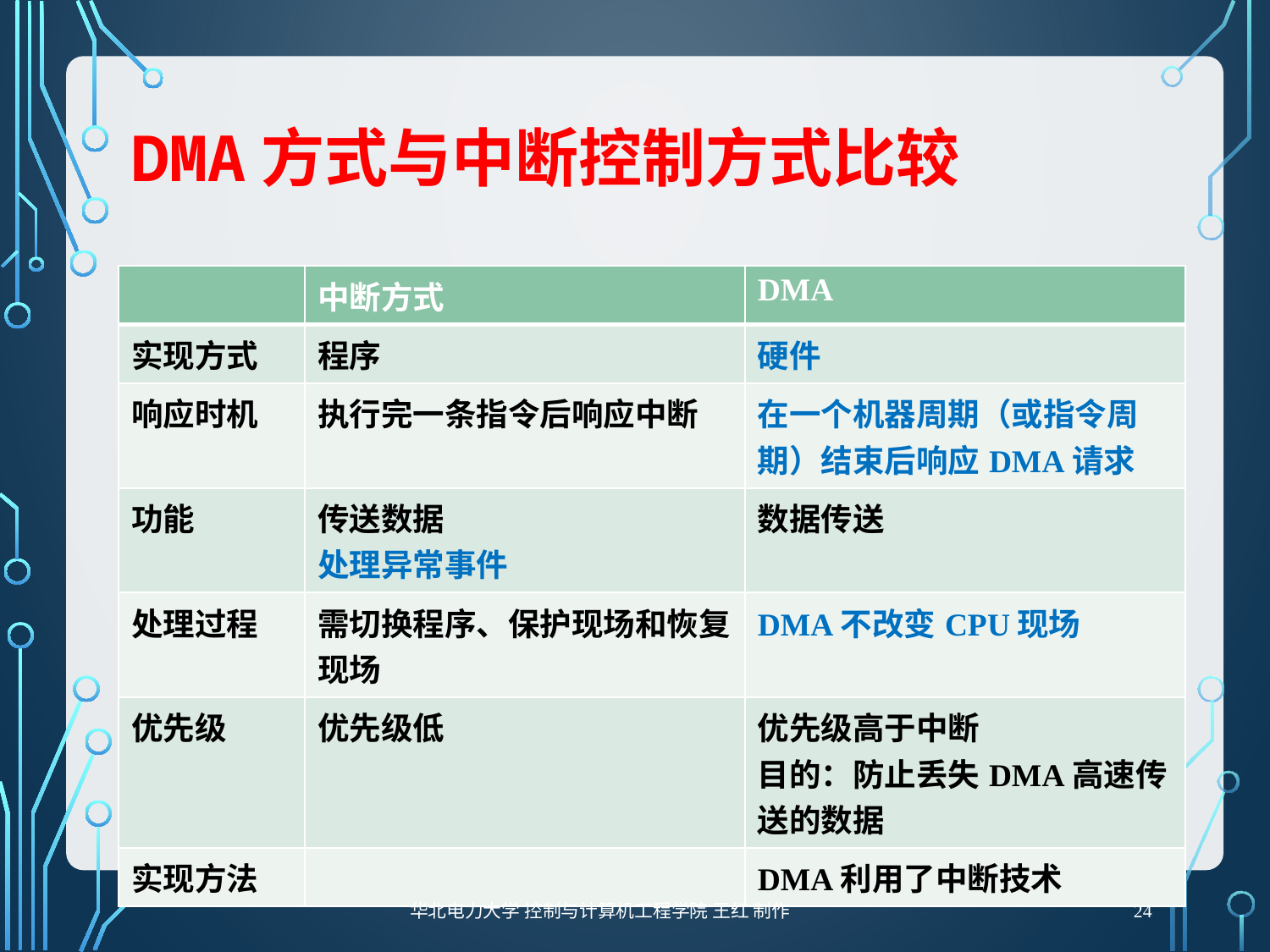

# DMA方式与中断控制方式比较
|  | 中断方式 | DMA |
| --- | --- | --- |
| 实现方式 | 程序 | 硬件 |
| 响应时机 | 执行完一条指令后响应中断 | 在一个机器周期（或指令周期）结束后响应DMA请求 |
| 功能 | 传送数据 处理异常事件 | 数据传送 |
| 处理过程 | 需切换程序、保护现场和恢复现场 | DMA不改变CPU现场 |
| 优先级 | 优先级低 | 优先级高于中断 目的：防止丢失DMA高速传送的数据 |
| 实现方法 |  | DMA利用了中断技术 |
24
华北电力大学 控制与计算机工程学院 王红 制作